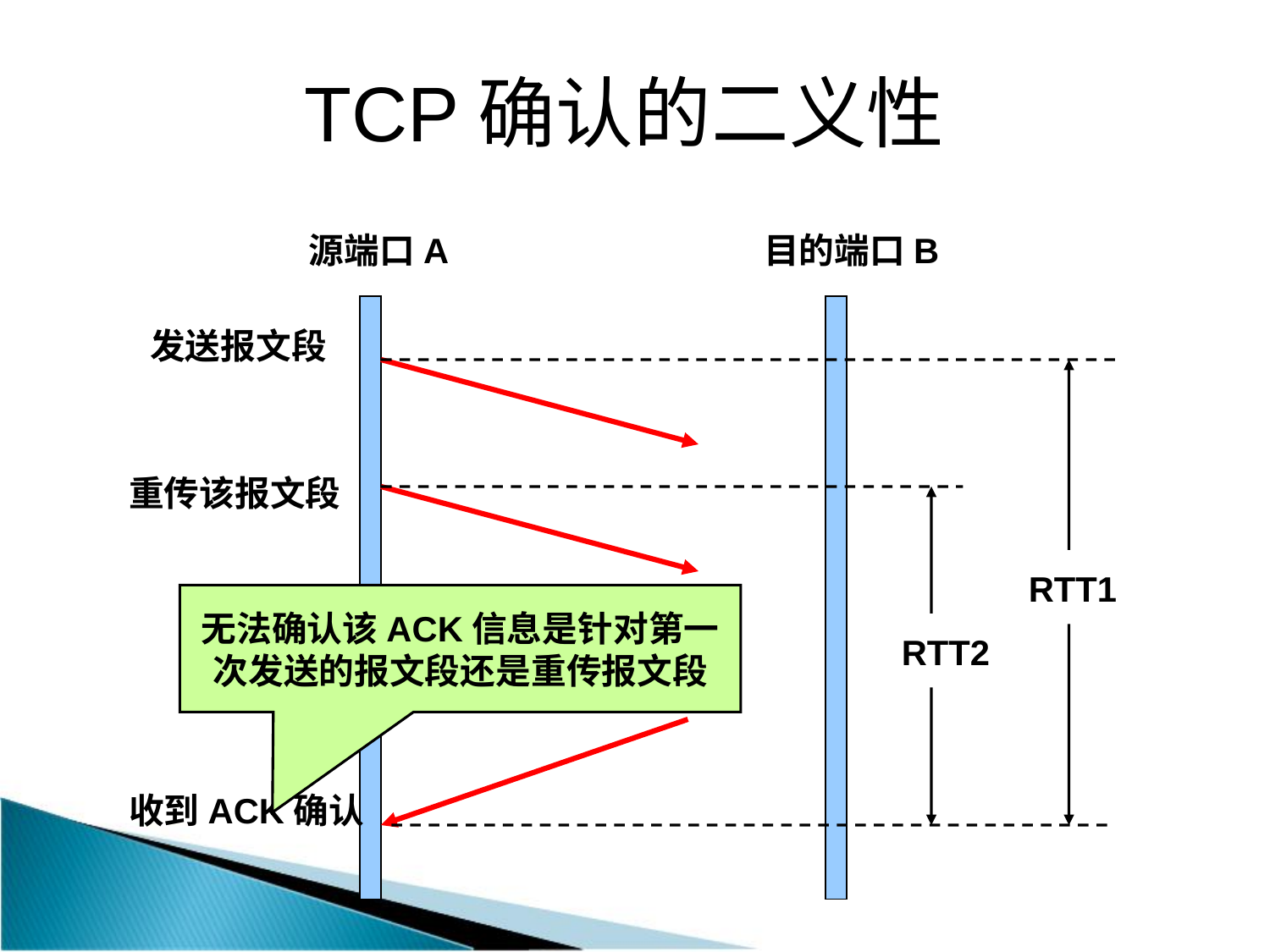

# TCP确认的二义性
源端口A
目的端口B

发送报文段

重传该报文段

RTT1
无法确认该ACK信息是针对第一次发送的报文段还是重传报文段
RTT2

收到ACK确认